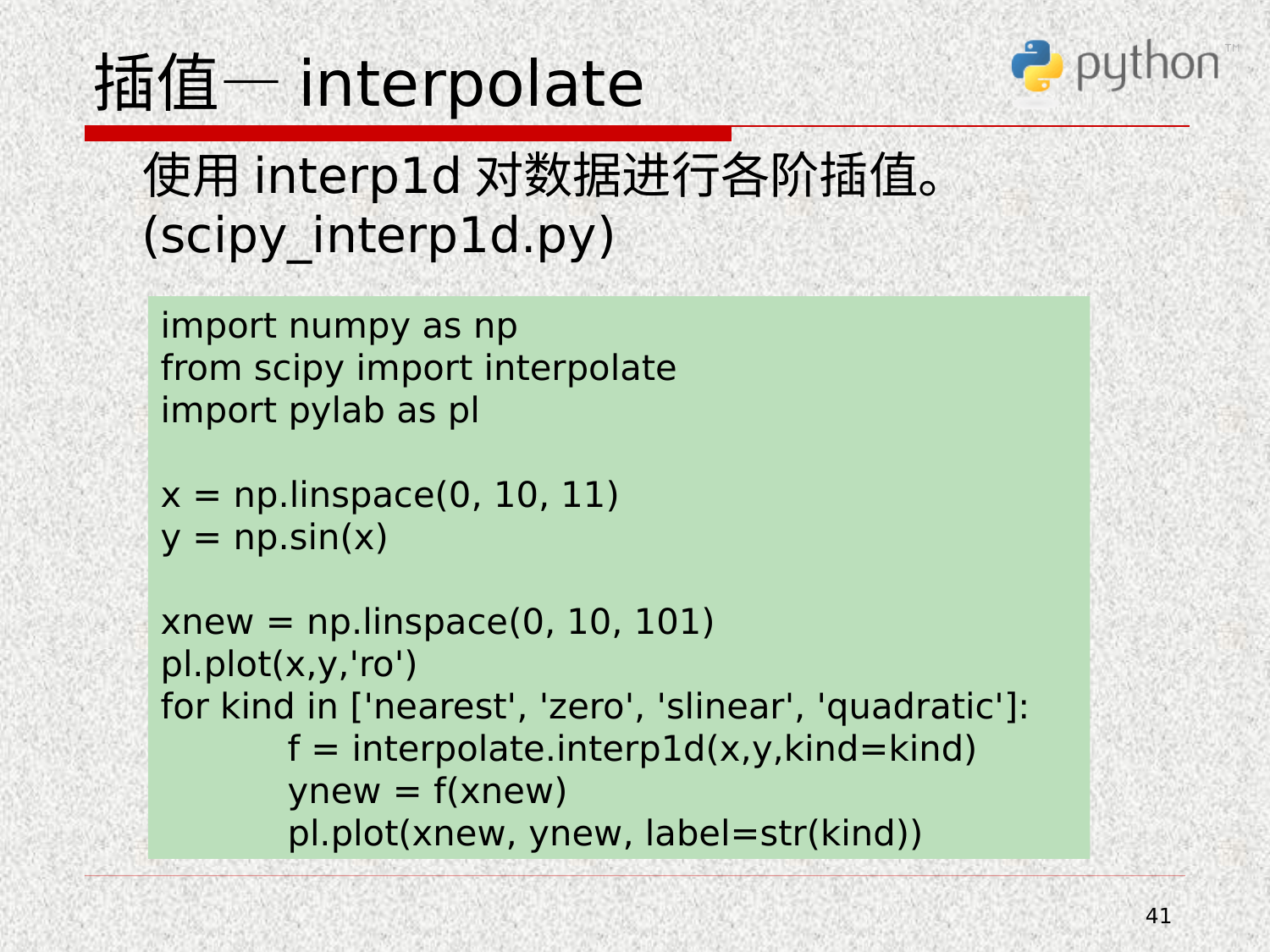

# 插值—interpolate
     使用interp1d对数据进行各阶插值。(scipy_interp1d.py)

import numpy as np
from scipy import interpolate
import pylab as pl
x = np.linspace(0, 10, 11)
y = np.sin(x)
xnew = np.linspace(0, 10, 101)
pl.plot(x,y,'ro')
for kind in ['nearest', 'zero', 'slinear', 'quadratic']:
	f = interpolate.interp1d(x,y,kind=kind)
	ynew = f(xnew)
	pl.plot(xnew, ynew, label=str(kind))
41